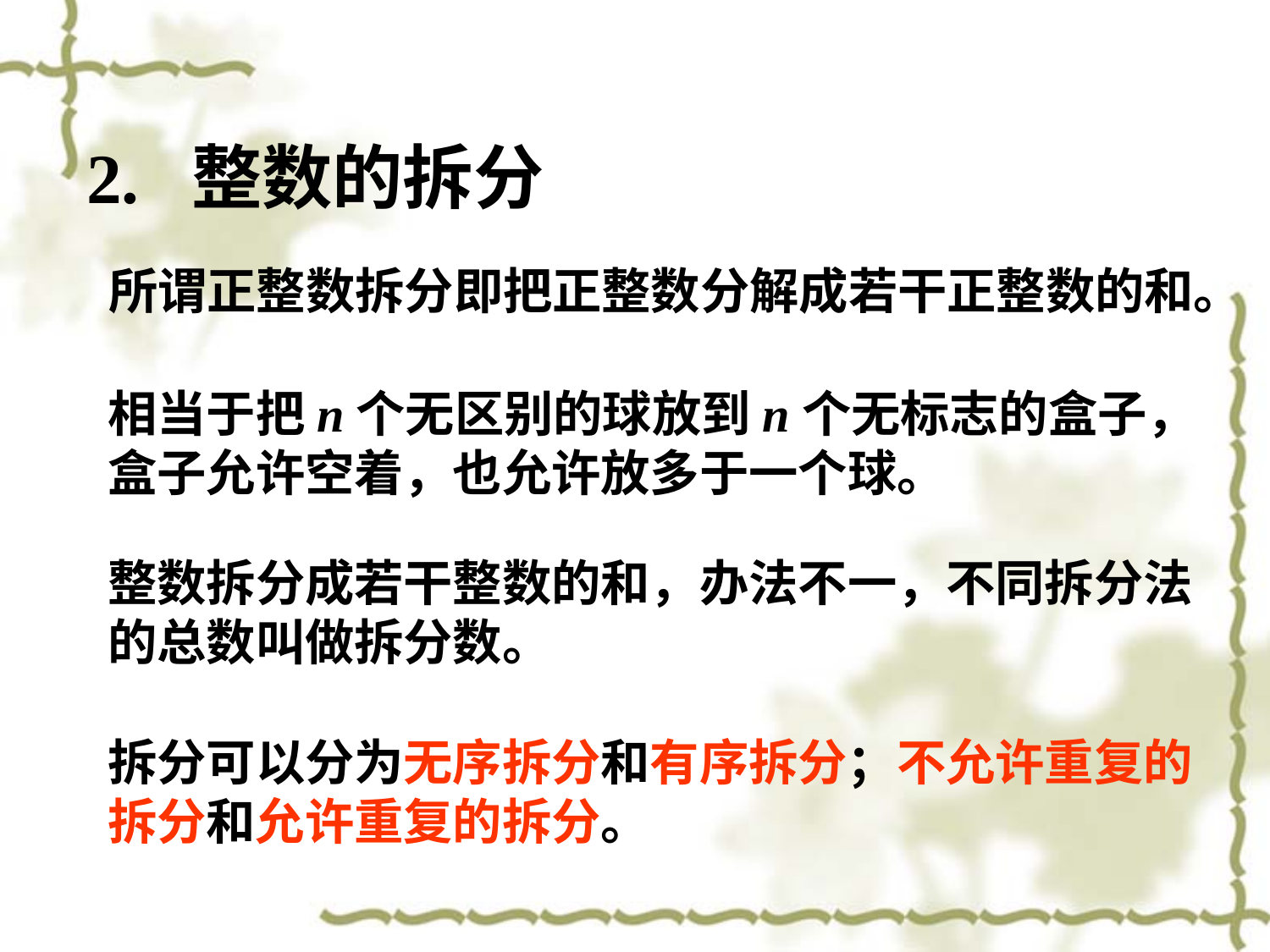

2.  整数的拆分
所谓正整数拆分即把正整数分解成若干正整数的和。
相当于把n个无区别的球放到n个无标志的盒子，盒子允许空着，也允许放多于一个球。
整数拆分成若干整数的和，办法不一，不同拆分法的总数叫做拆分数。
拆分可以分为无序拆分和有序拆分；不允许重复的拆分和允许重复的拆分。